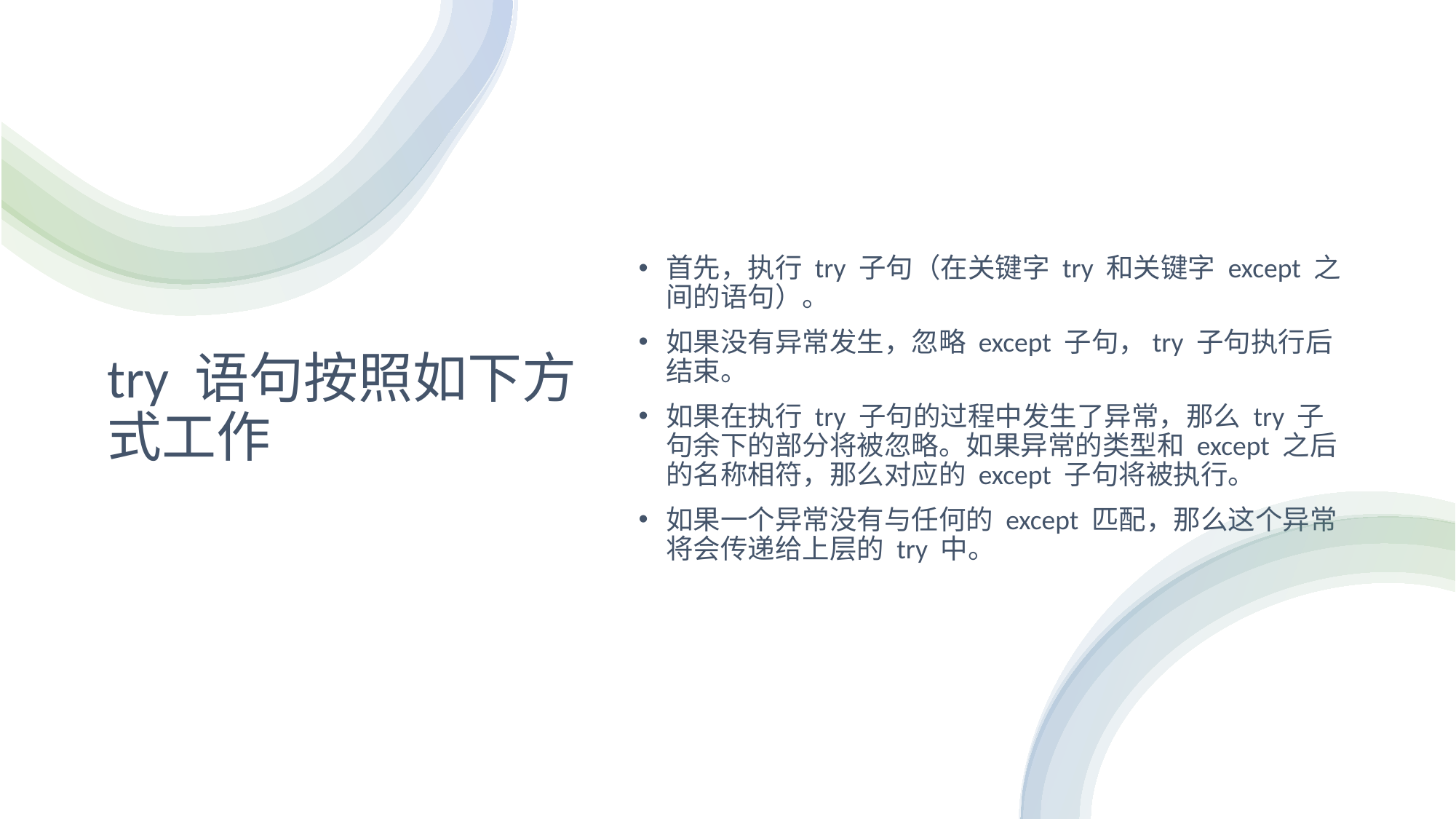

# try 语句按照如下方式工作
首先，执行 try 子句（在关键字 try 和关键字 except 之间的语句）。
如果没有异常发生，忽略 except 子句，try 子句执行后结束。
如果在执行 try 子句的过程中发生了异常，那么 try 子句余下的部分将被忽略。如果异常的类型和 except 之后的名称相符，那么对应的 except 子句将被执行。
如果一个异常没有与任何的 except 匹配，那么这个异常将会传递给上层的 try 中。